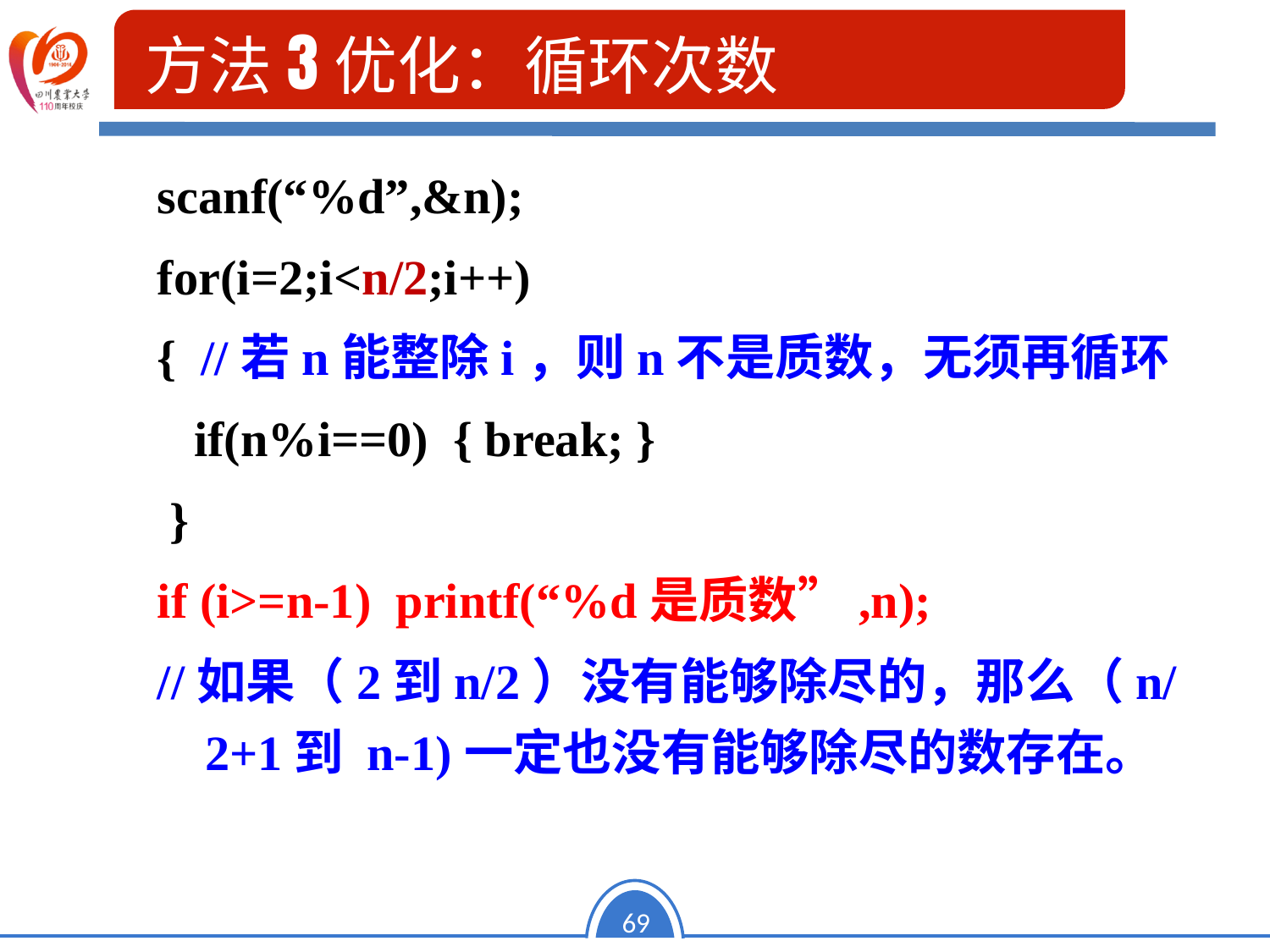

方法3优化：循环次数
scanf(“%d”,&n);
for(i=2;i<n/2;i++)
{  //若n能整除i，则n不是质数，无须再循环
   if(n%i==0)  { break; }
 }
if (i>=n-1)  printf(“%d是质数”,n);
//如果（2到n/2）没有能够除尽的，那么（n/2+1到 n-1)一定也没有能够除尽的数存在。